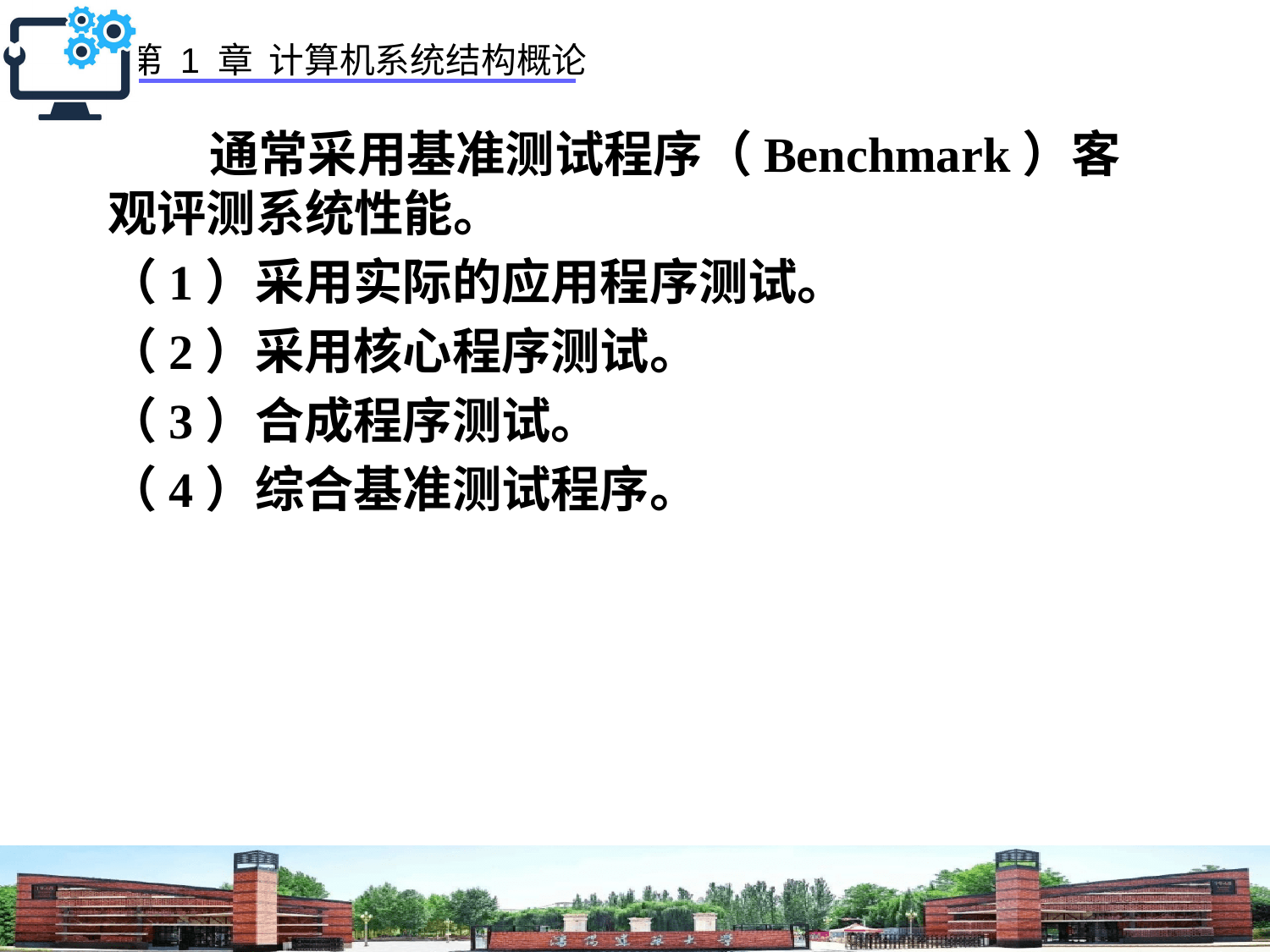

通常采用基准测试程序（Benchmark）客观评测系统性能。
（1）采用实际的应用程序测试。
（2）采用核心程序测试。
（3）合成程序测试。
（4）综合基准测试程序。